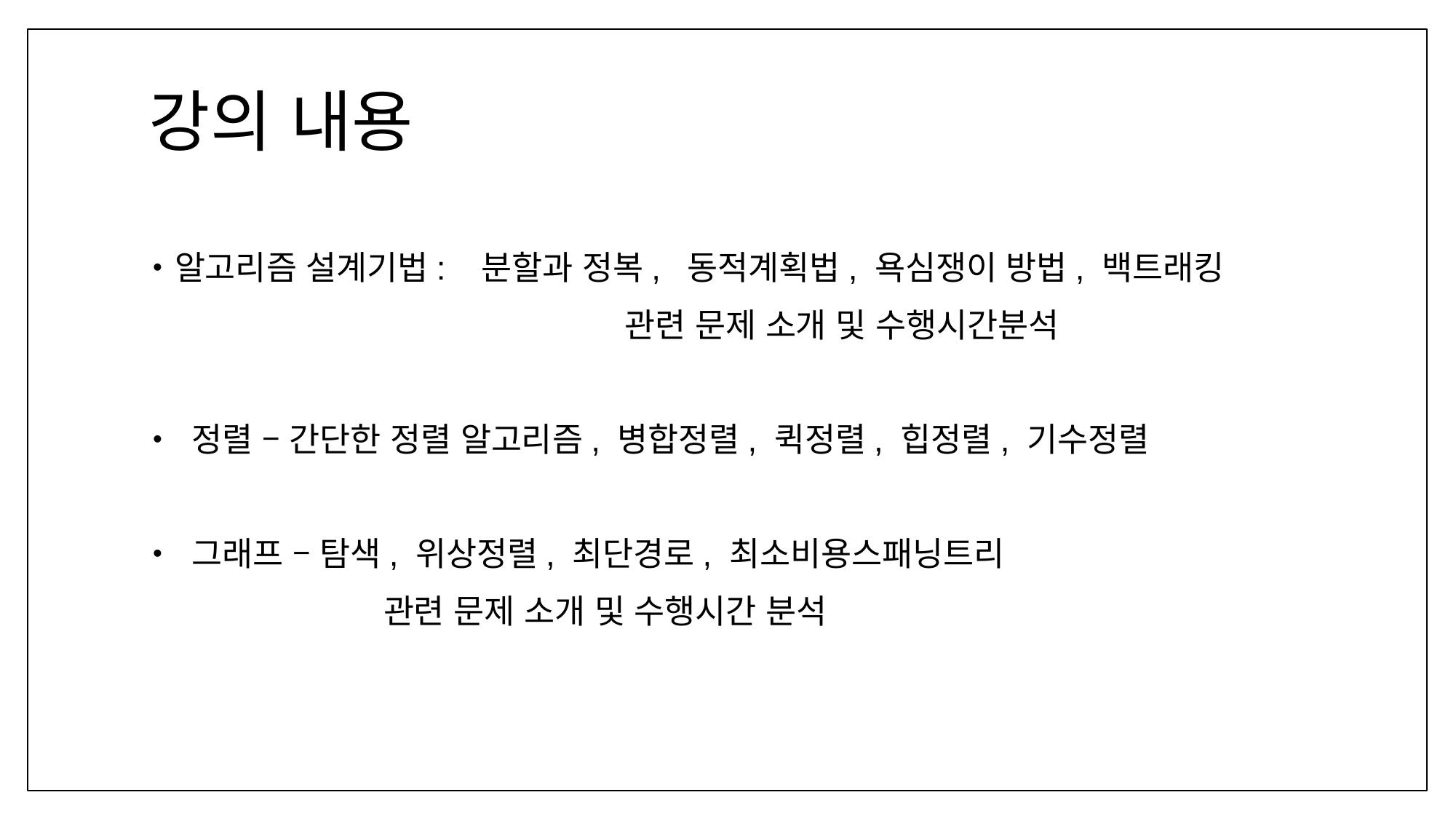

# 강의 내용
알고리즘 설계기법:   분할과 정복,  동적계획법, 욕심쟁이 방법, 백트래킹
                                                  관련 문제 소개 및 수행시간분석

 정렬 – 간단한 정렬 알고리즘, 병합정렬, 퀵정렬, 힙정렬, 기수정렬

 그래프 – 탐색, 위상정렬, 최단경로, 최소비용스패닝트리
                        관련 문제 소개 및 수행시간 분석